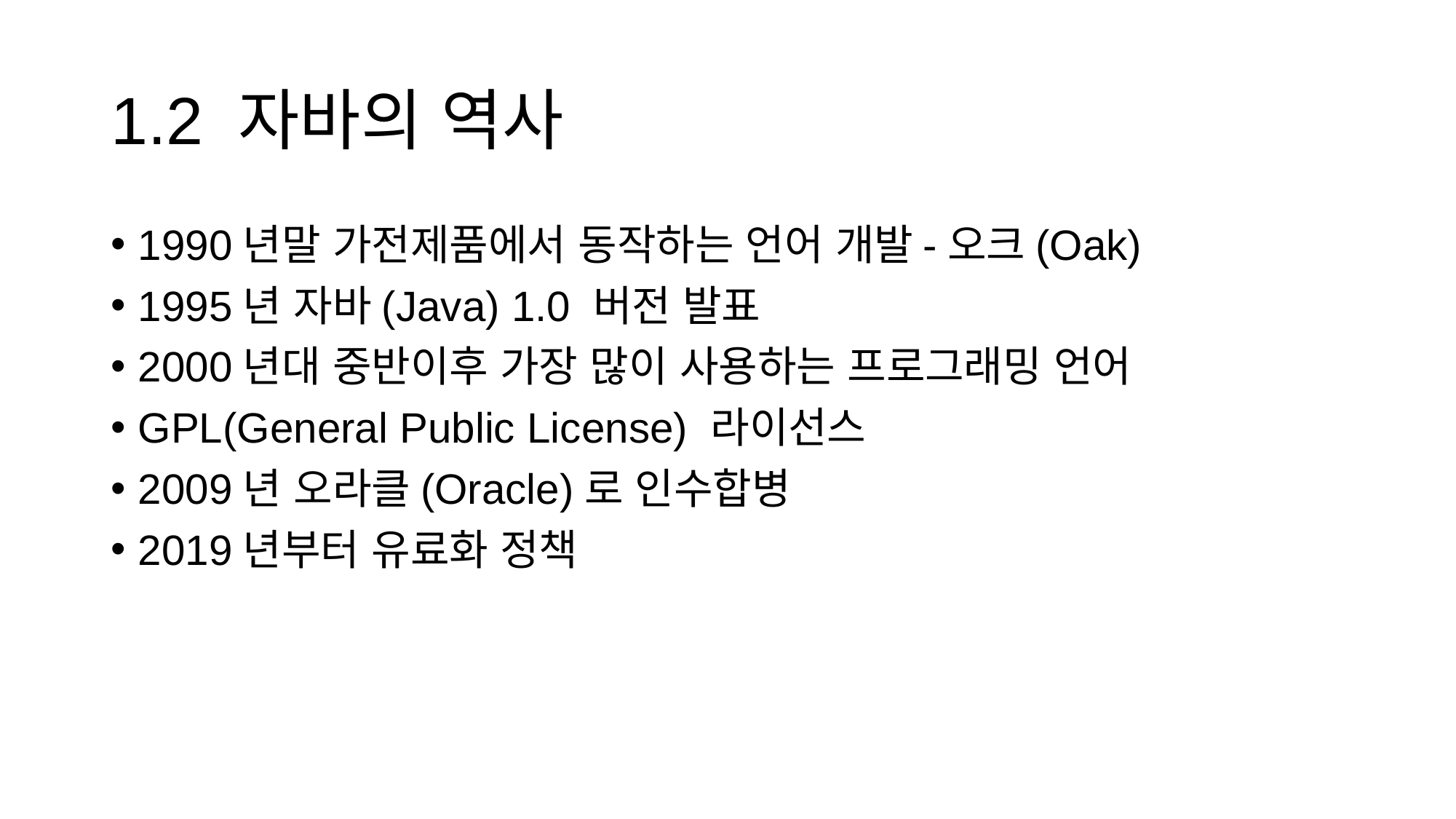

# 1.2 자바의 역사
1990년말 가전제품에서 동작하는 언어 개발-오크(Oak)
1995년 자바(Java) 1.0 버전 발표
2000년대 중반이후 가장 많이 사용하는 프로그래밍 언어
GPL(General Public License) 라이선스
2009년 오라클(Oracle)로 인수합병
2019년부터 유료화 정책